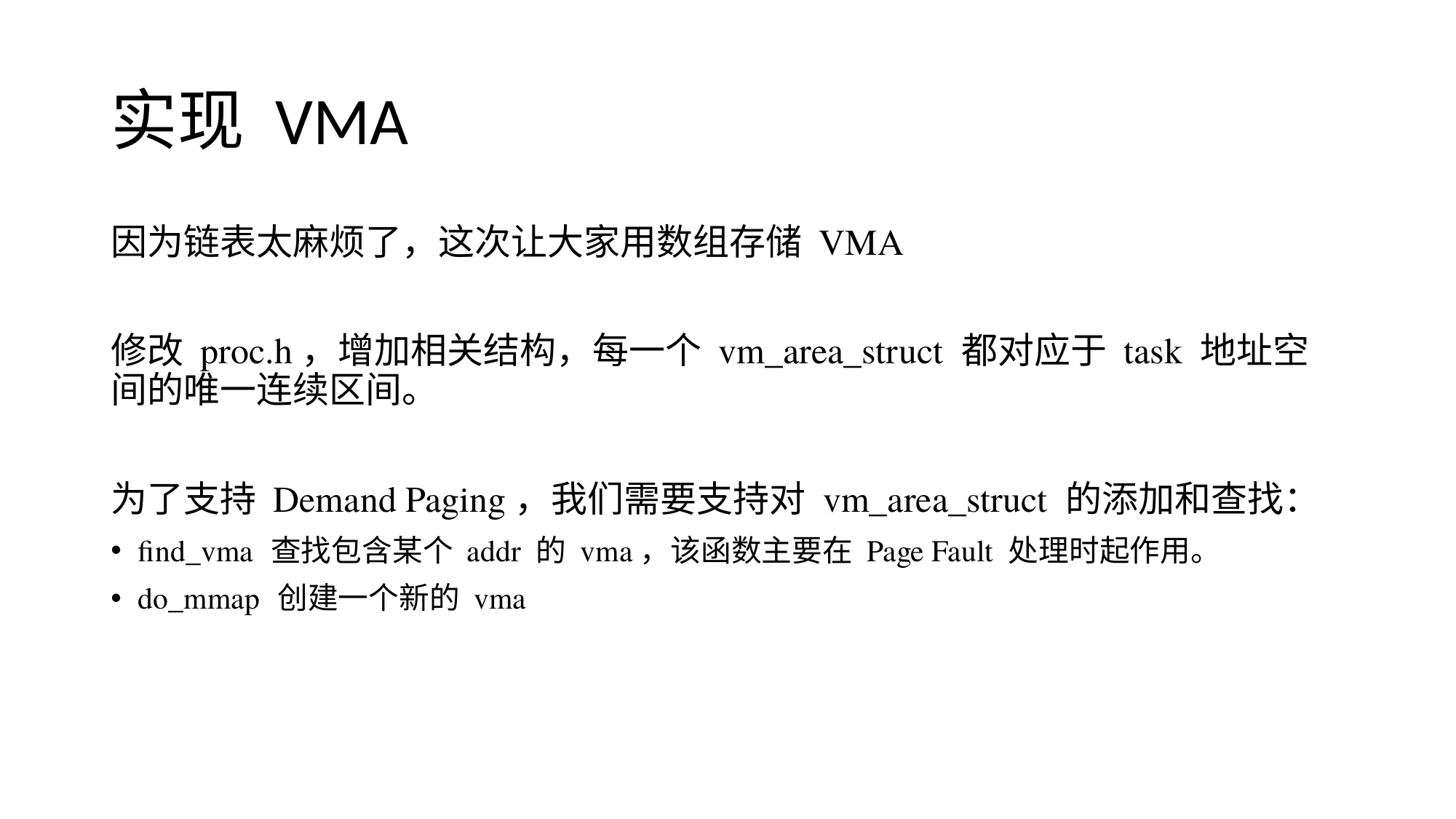

# 实现 VMA
因为链表太麻烦了，这次让大家用数组存储 VMA

修改 proc.h，增加相关结构，每一个 vm_area_struct 都对应于 task 地址空间的唯一连续区间。

为了支持 Demand Paging，我们需要支持对 vm_area_struct 的添加和查找：
find_vma 查找包含某个 addr 的 vma，该函数主要在 Page Fault 处理时起作用。
do_mmap 创建一个新的 vma